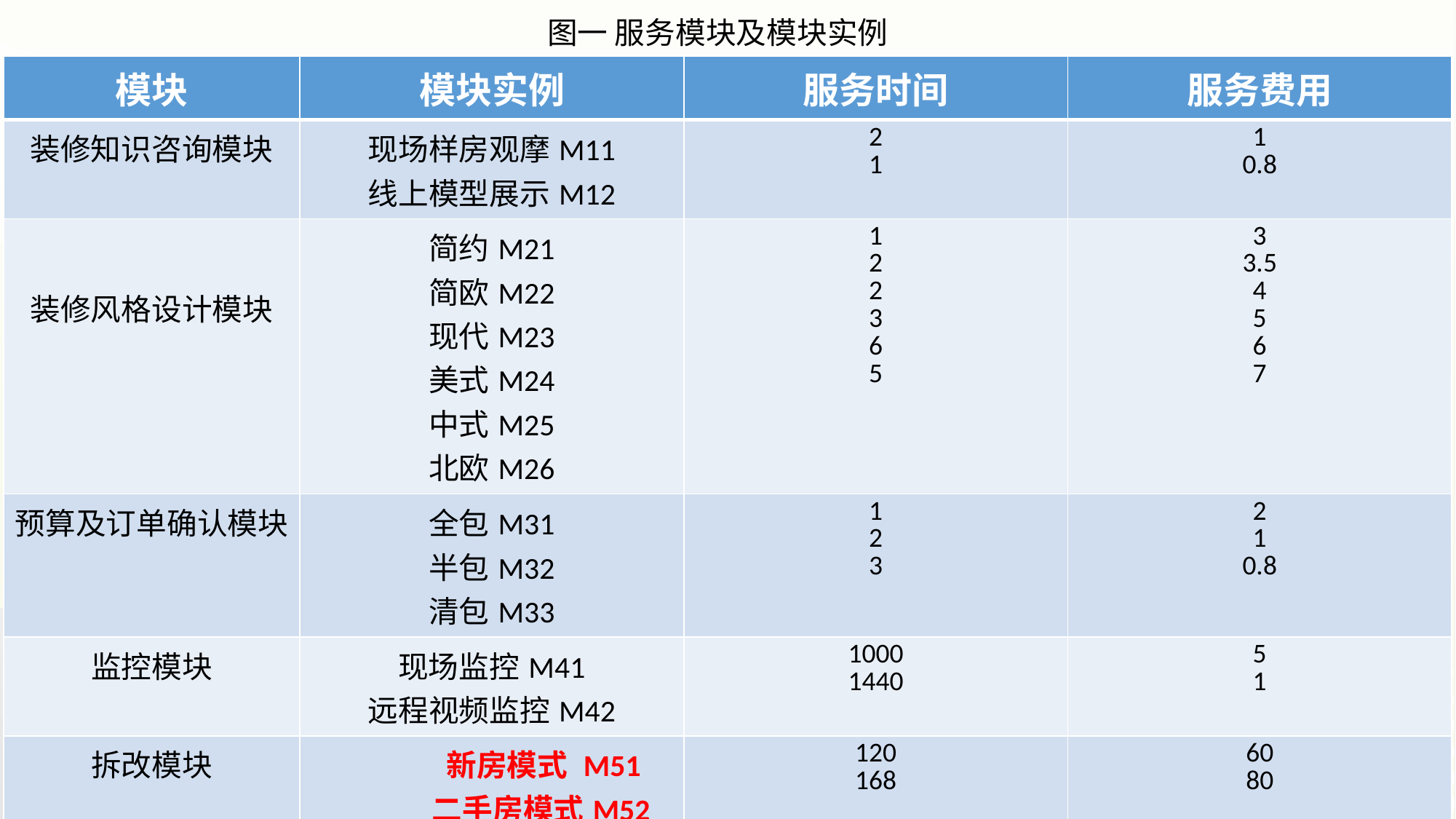

图一 服务模块及模块实例
| 模块 | 模块实例 | 服务时间 | 服务费用 |
| --- | --- | --- | --- |
| 装修知识咨询模块 | 现场样房观摩M11 线上模型展示M12 | 2 1 | 1 0.8 |
| 装修风格设计模块 | 简约M21 简欧M22 现代M23 美式M24 中式M25 北欧M26 | 1 2 2 3 6 5 | 3 3.5 4 5 6 7 |
| 预算及订单确认模块 | 全包M31 半包M32 清包M33 | 1 2 3 | 2 1 0.8 |
| 监控模块 | 现场监控M41 远程视频监控M42 | 1000 1440 | 5 1 |
| 拆改模块 | 新房模式 M51 二手房模式M52 | 120 168 | 60 80 |